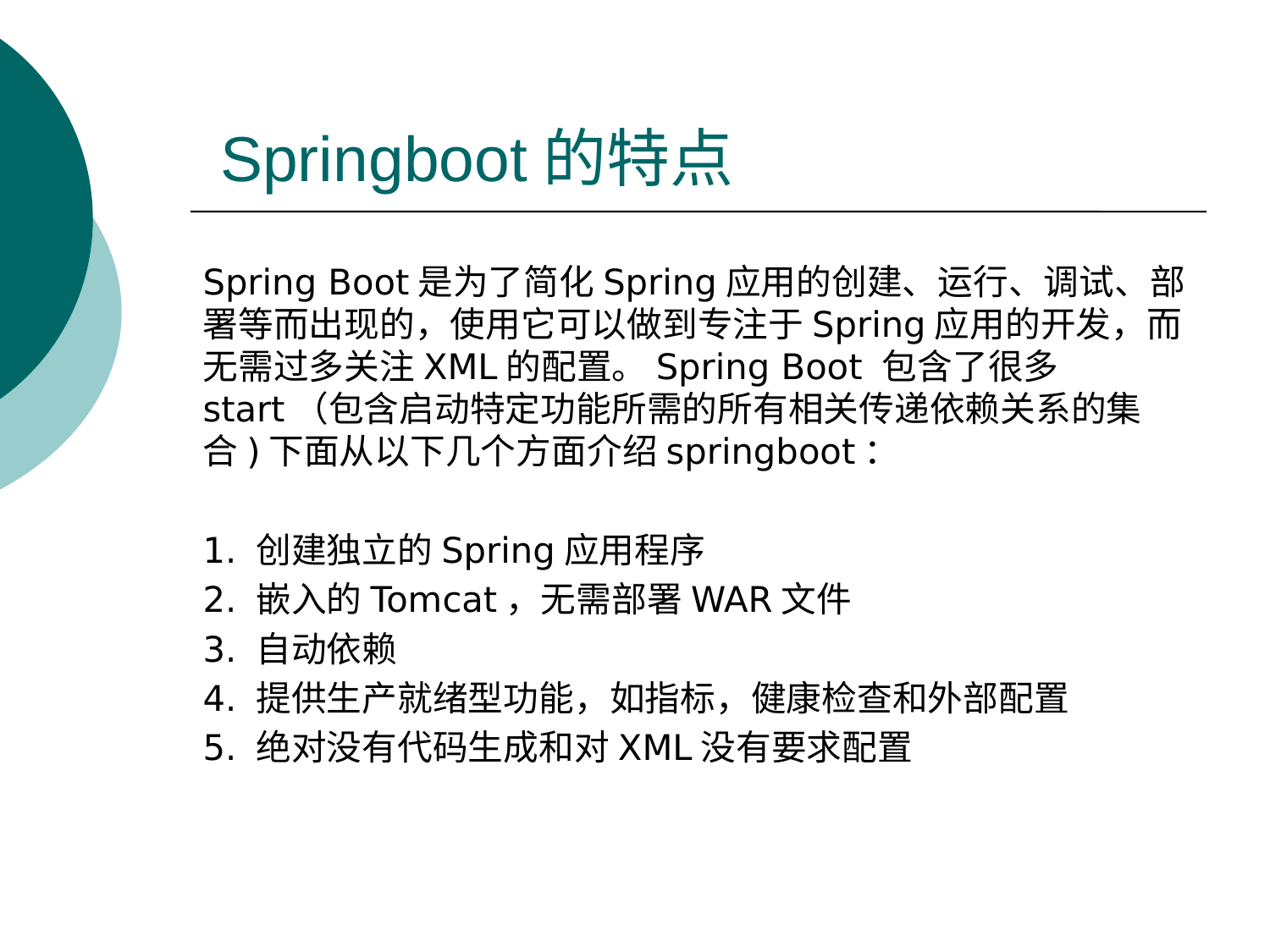

# Springboot的特点
Spring Boot是为了简化Spring应用的创建、运行、调试、部署等而出现的，使用它可以做到专注于Spring应用的开发，而无需过多关注XML的配置。Spring Boot 包含了很多 start（包含启动特定功能所需的所有相关传递依赖关系的集合)下面从以下几个方面介绍springboot：

1. 创建独立的Spring应用程序
2. 嵌入的Tomcat，无需部署WAR文件
3. 自动依赖
4. 提供生产就绪型功能，如指标，健康检查和外部配置
5. 绝对没有代码生成和对XML没有要求配置